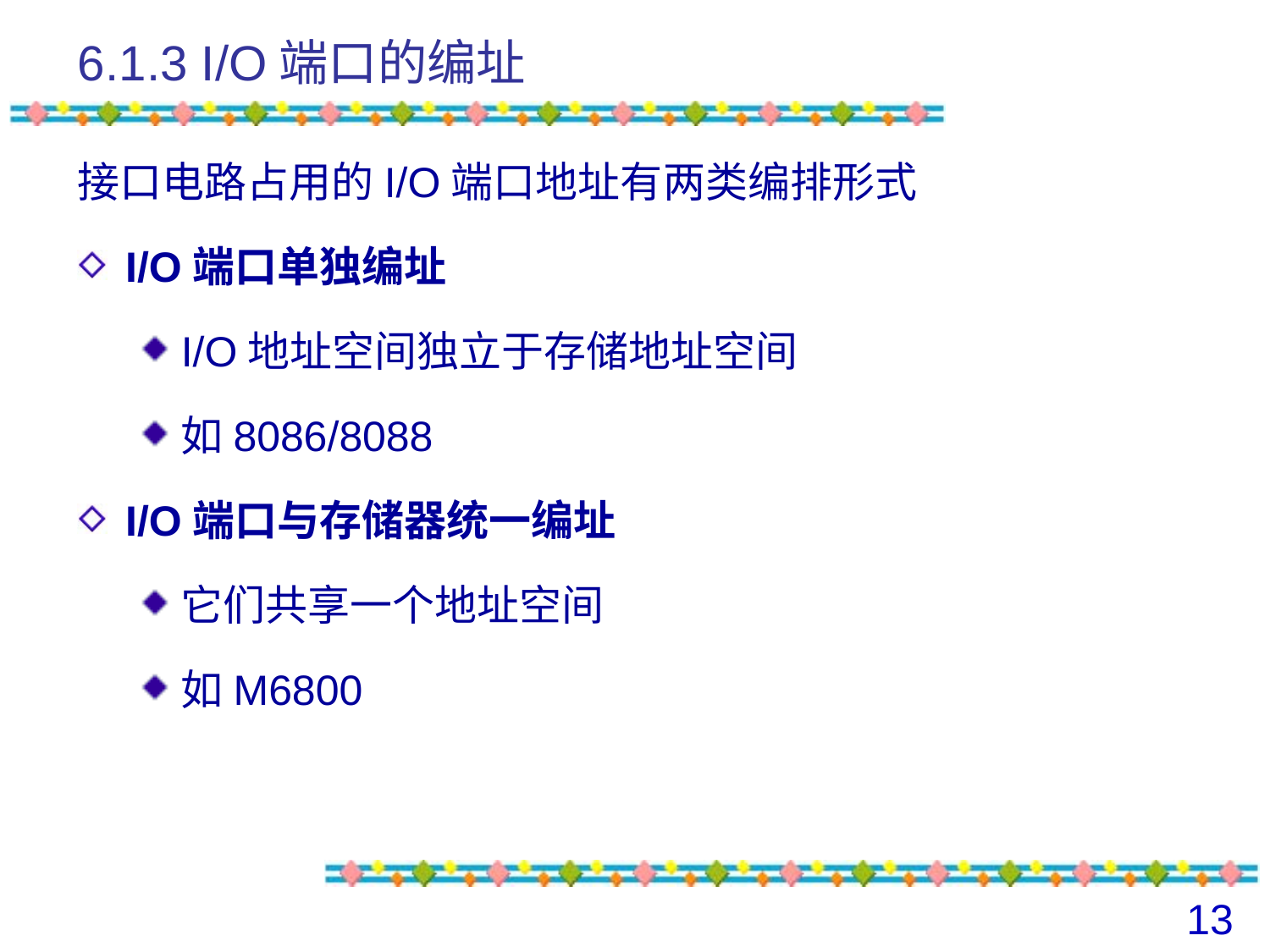

# 6.1.3 I/O端口的编址
接口电路占用的I/O端口地址有两类编排形式
I/O端口单独编址
I/O地址空间独立于存储地址空间
如8086/8088
I/O端口与存储器统一编址
它们共享一个地址空间
如M6800